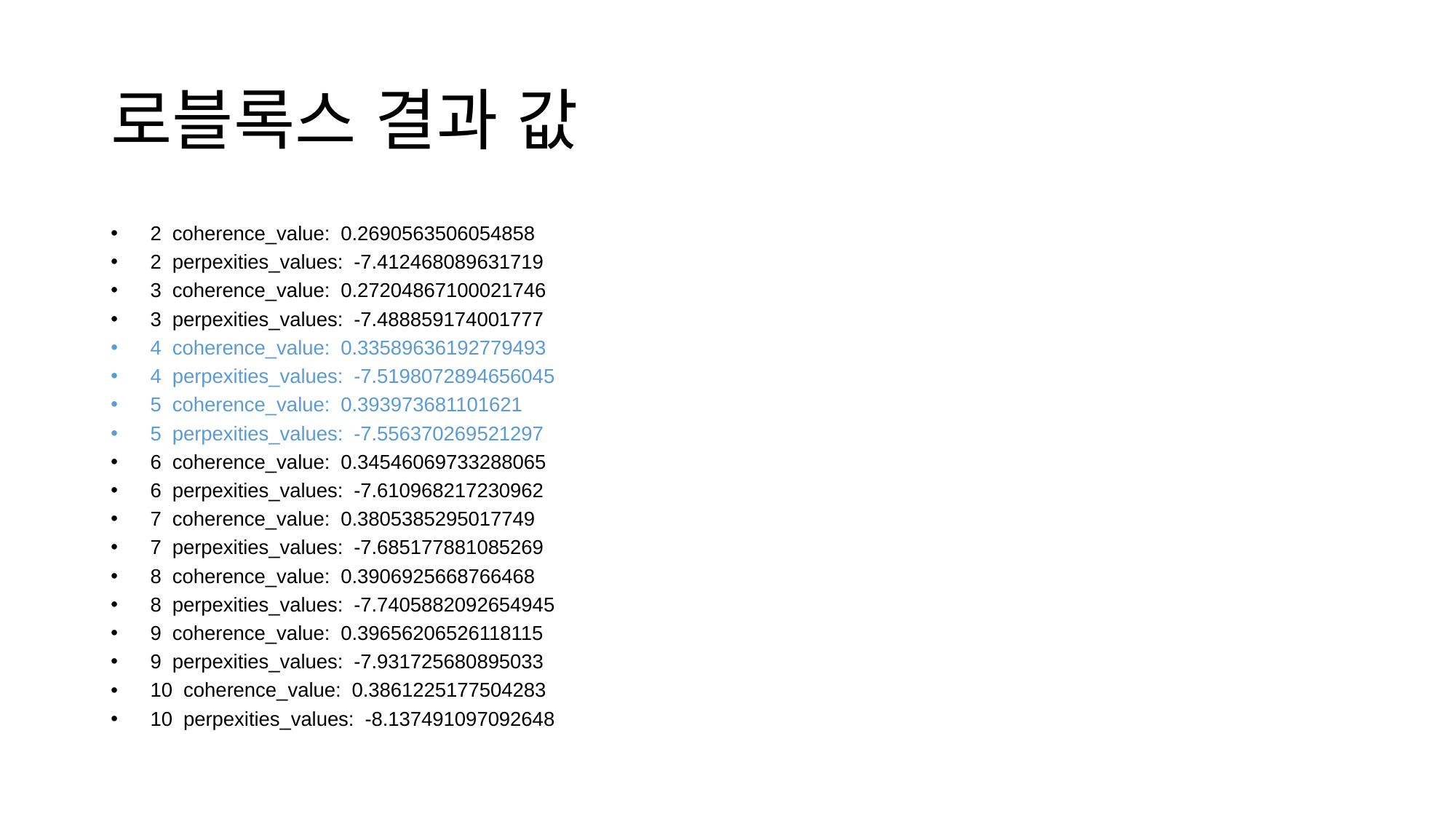

# 로블록스 결과 값
2  coherence_value:  0.2690563506054858
2  perpexities_values:  -7.412468089631719
3  coherence_value:  0.27204867100021746
3  perpexities_values:  -7.488859174001777
4  coherence_value:  0.33589636192779493
4  perpexities_values:  -7.5198072894656045
5  coherence_value:  0.393973681101621
5  perpexities_values:  -7.556370269521297
6  coherence_value:  0.34546069733288065
6  perpexities_values:  -7.610968217230962
7  coherence_value:  0.3805385295017749
7  perpexities_values:  -7.685177881085269
8  coherence_value:  0.3906925668766468
8  perpexities_values:  -7.7405882092654945
9  coherence_value:  0.39656206526118115
9  perpexities_values:  -7.931725680895033
10  coherence_value:  0.3861225177504283
10  perpexities_values:  -8.137491097092648